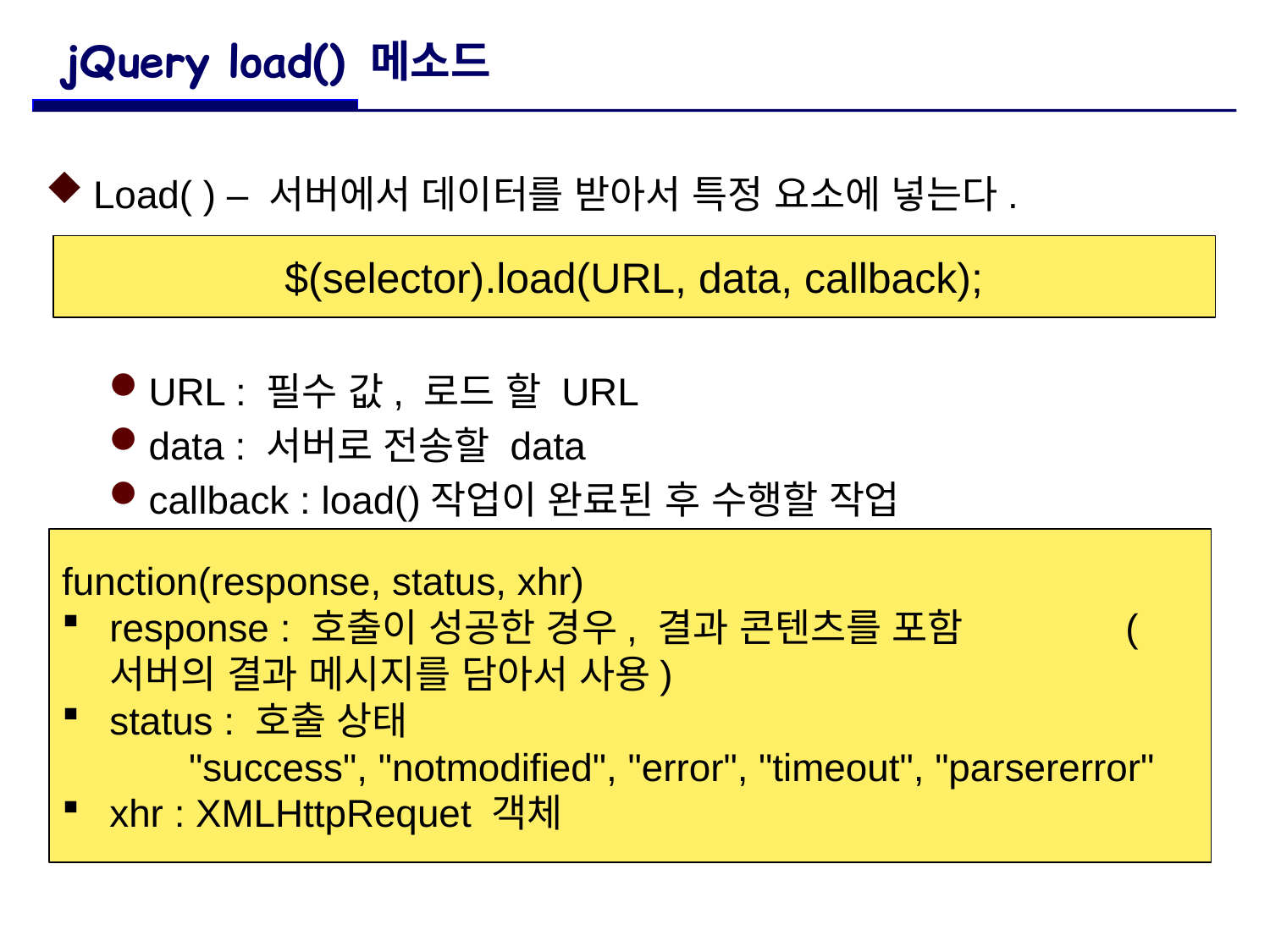

# jQuery load() 메소드
Load( ) – 서버에서 데이터를 받아서 특정 요소에 넣는다.

URL : 필수 값, 로드 할 URL
data : 서버로 전송할 data
callback : load()작업이 완료된 후 수행할 작업
$(selector).load(URL, data, callback);
function(response, status, xhr)
response : 호출이 성공한 경우, 결과 콘텐츠를 포함 		(서버의 결과 메시지를 담아서 사용)
status : 호출 상태
 	"success", "notmodified", "error", "timeout", "parsererror"
xhr : XMLHttpRequet 객체